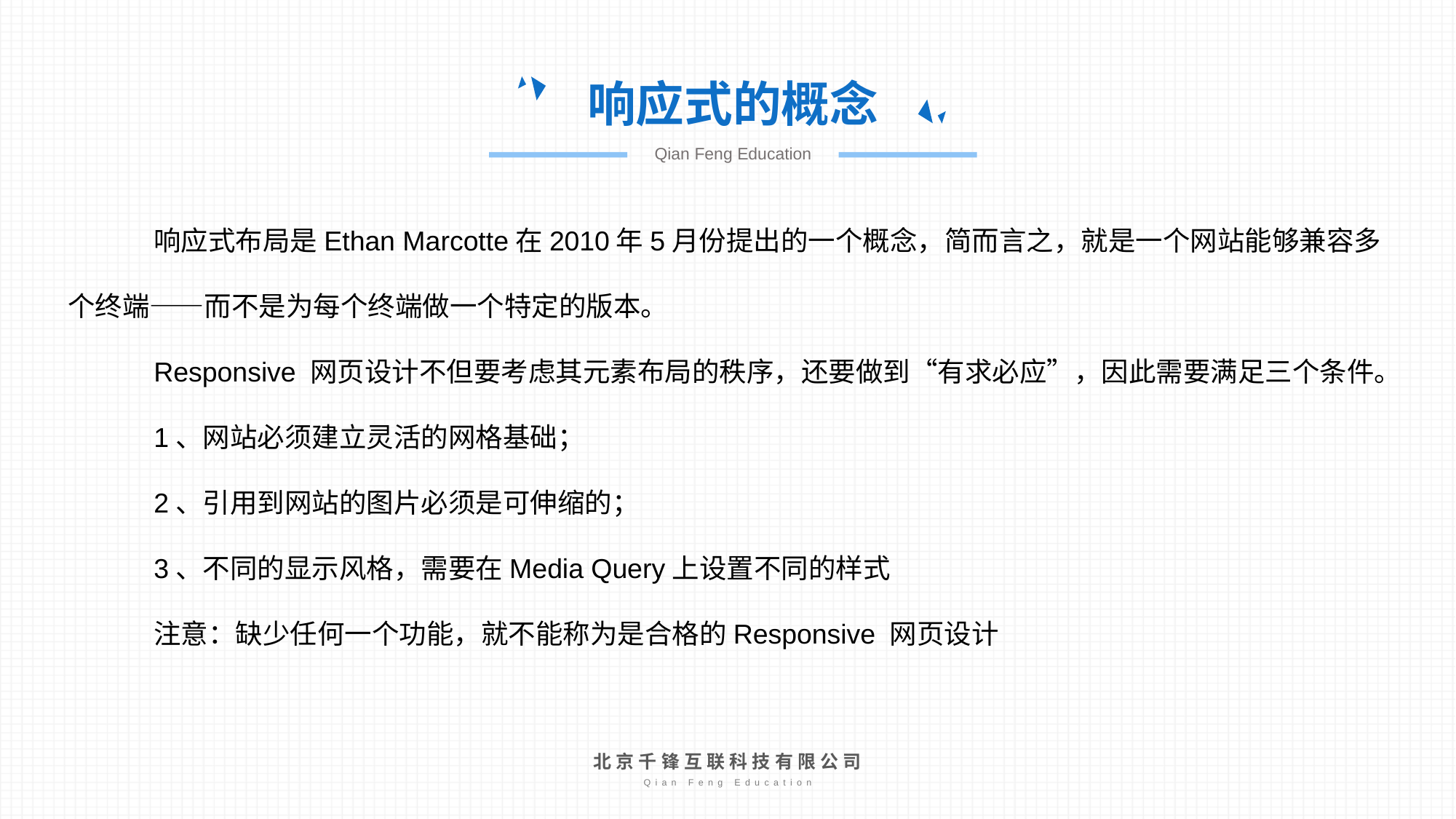

响应式的概念

Qian Feng Education

响应式布局是Ethan Marcotte在2010年5月份提出的一个概念，简而言之，就是一个网站能够兼容多个终端——而不是为每个终端做一个特定的版本。
Responsive 网页设计不但要考虑其元素布局的秩序，还要做到“有求必应”，因此需要满足三个条件。
1、网站必须建立灵活的网格基础；
2、引用到网站的图片必须是可伸缩的；
3、不同的显示风格，需要在Media Query上设置不同的样式
注意：缺少任何一个功能，就不能称为是合格的Responsive 网页设计
北京千锋互联科技有限公司
Qian Feng Education